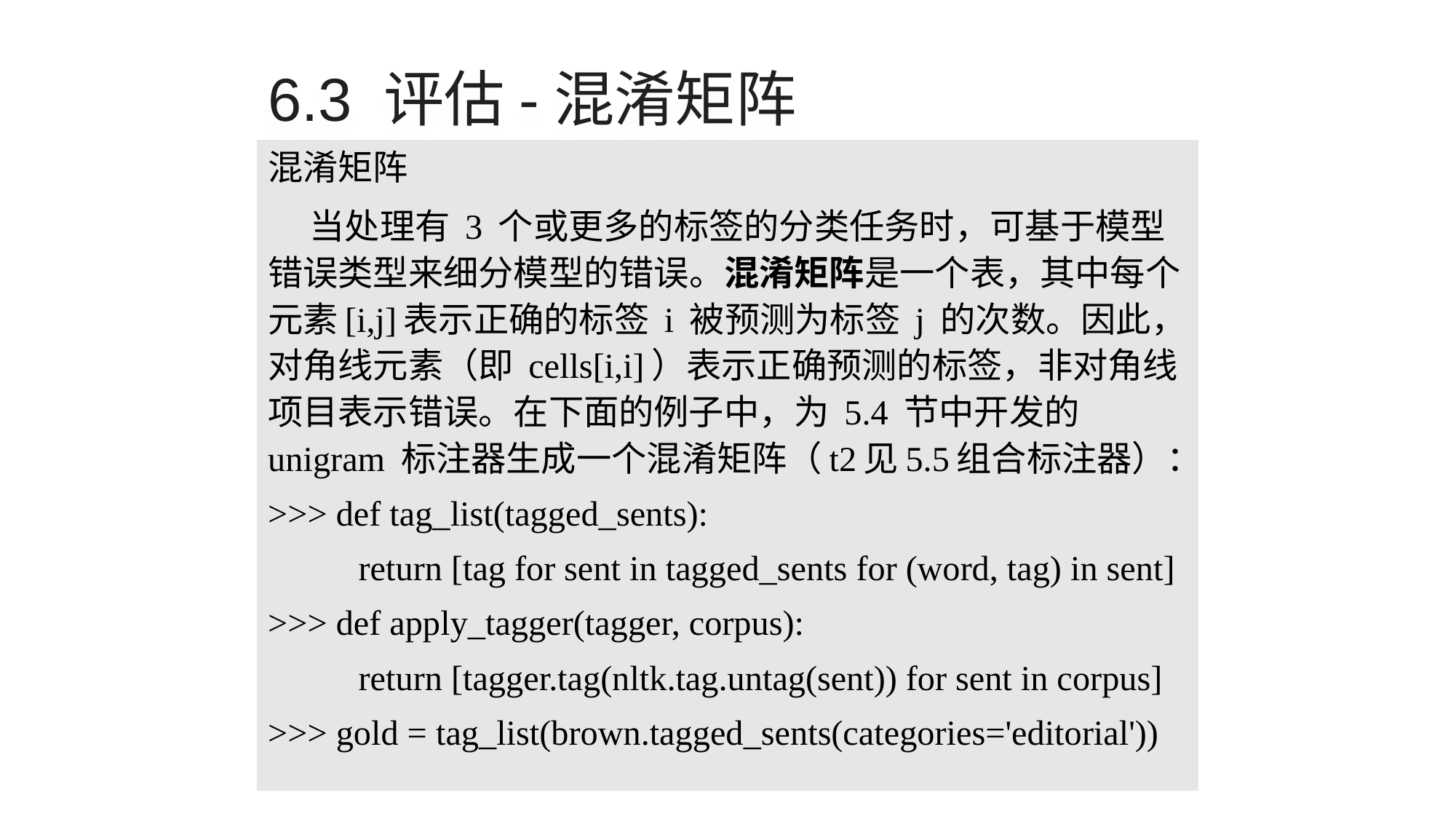

# 6.3 评估-混淆矩阵
混淆矩阵
当处理有 3 个或更多的标签的分类任务时，可基于模型错误类型来细分模型的错误。混淆矩阵是一个表，其中每个 元素[i,j]表示正确的标签 i 被预测为标签 j 的次数。因此，对角线元素（即 cells[i,i]）表示正确预测的标签，非对角线项目表示错误。在下面的例子中，为 5.4 节中开发的 unigram 标注器生成一个混淆矩阵（t2见5.5组合标注器）：
>>> def tag_list(tagged_sents):
	return [tag for sent in tagged_sents for (word, tag) in sent]
>>> def apply_tagger(tagger, corpus):
	return [tagger.tag(nltk.tag.untag(sent)) for sent in corpus]
>>> gold = tag_list(brown.tagged_sents(categories='editorial'))